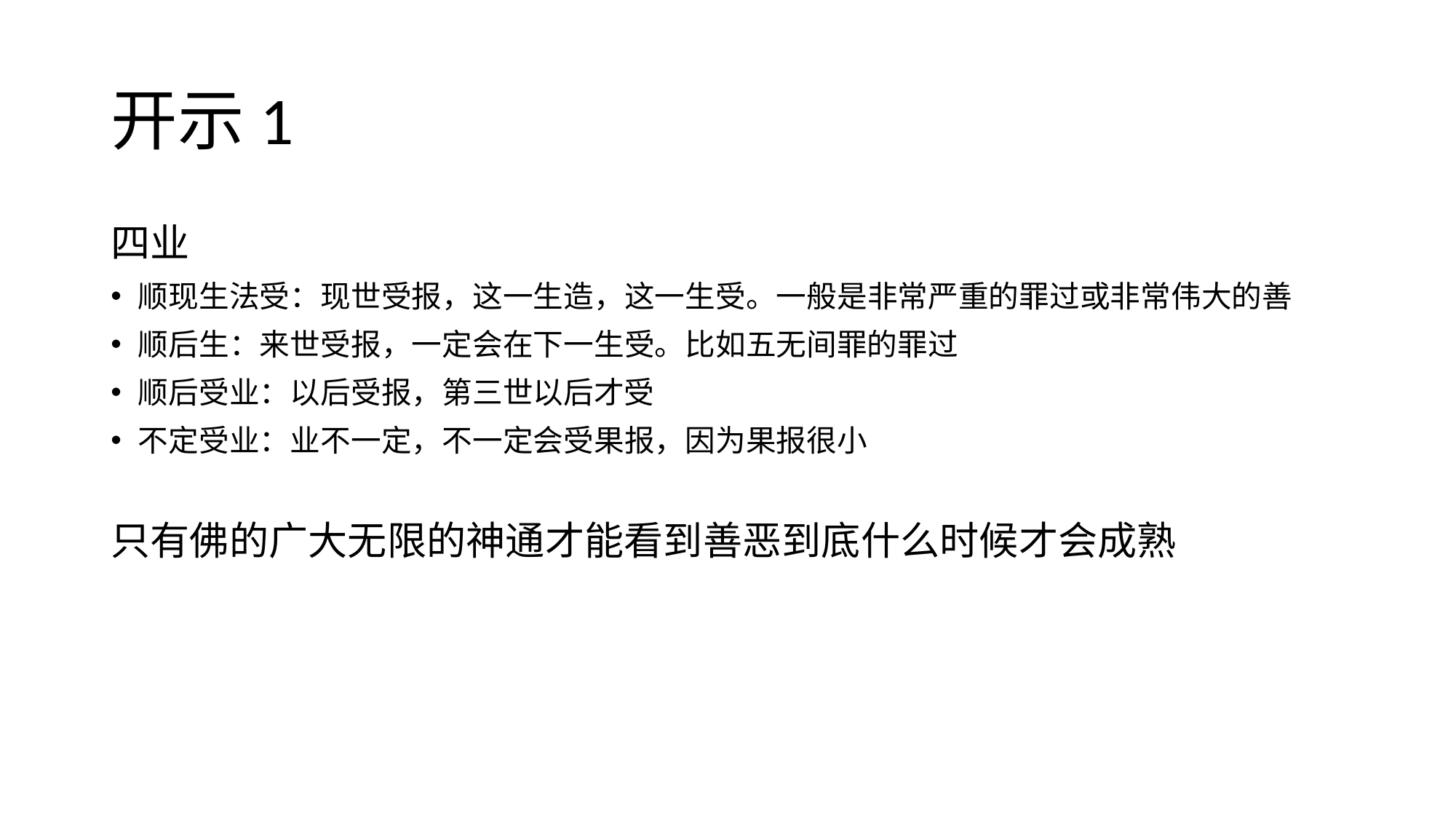

# 开示1
四业
顺现生法受：现世受报，这一生造，这一生受。一般是非常严重的罪过或非常伟大的善
顺后生：来世受报，一定会在下一生受。比如五无间罪的罪过
顺后受业：以后受报，第三世以后才受
不定受业：业不一定，不一定会受果报，因为果报很小

只有佛的广大无限的神通才能看到善恶到底什么时候才会成熟